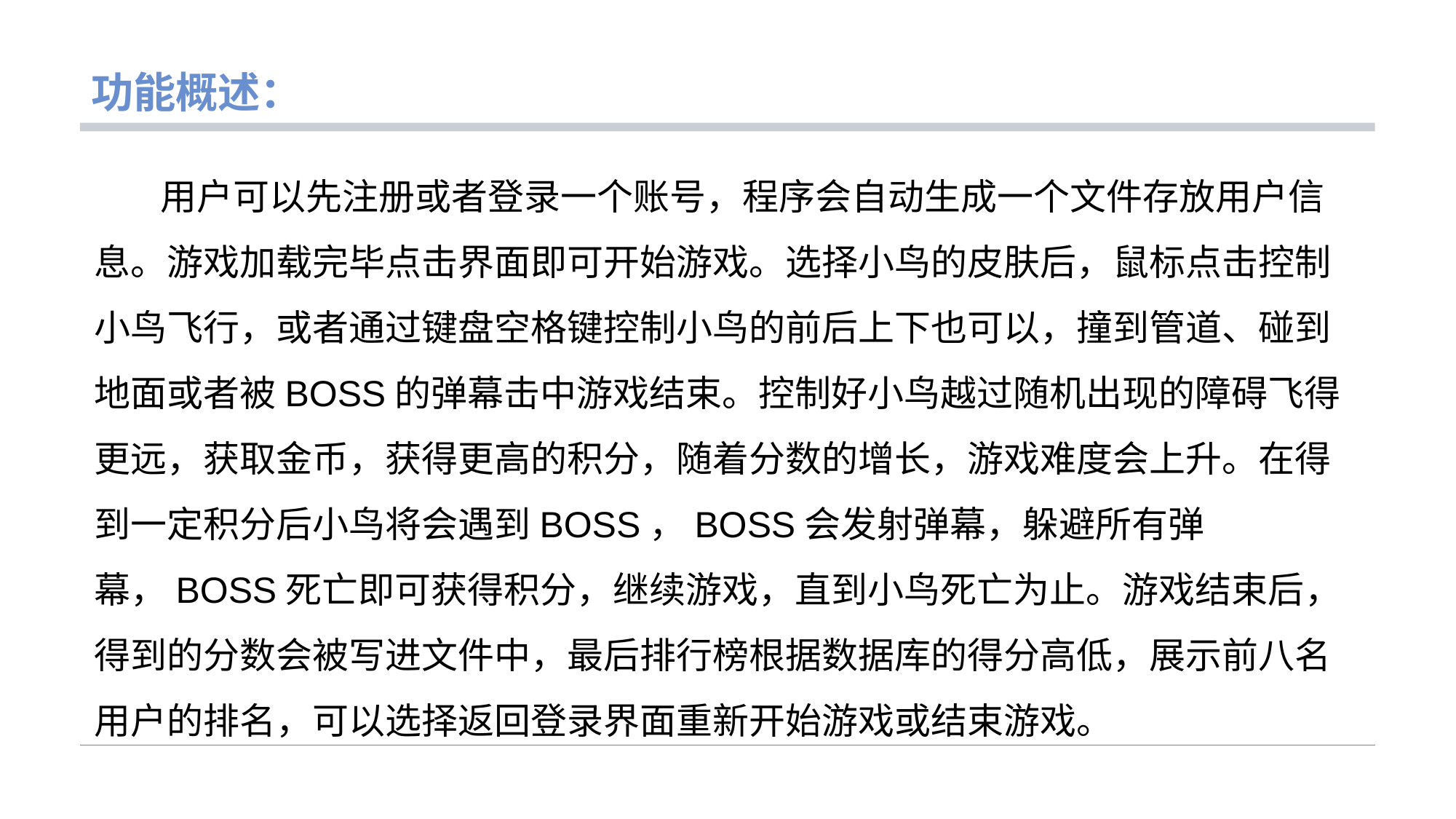

# 功能概述：
       用户可以先注册或者登录一个账号，程序会自动生成一个文件存放用户信息。游戏加载完毕点击界面即可开始游戏。选择小鸟的皮肤后，鼠标点击控制小鸟飞行，或者通过键盘空格键控制小鸟的前后上下也可以，撞到管道、碰到地面或者被BOSS的弹幕击中游戏结束。控制好小鸟越过随机出现的障碍飞得更远，获取金币，获得更高的积分，随着分数的增长，游戏难度会上升。在得到一定积分后小鸟将会遇到BOSS，BOSS会发射弹幕，躲避所有弹幕，BOSS死亡即可获得积分，继续游戏，直到小鸟死亡为止。游戏结束后，得到的分数会被写进文件中，最后排行榜根据数据库的得分高低，展示前八名用户的排名，可以选择返回登录界面重新开始游戏或结束游戏。